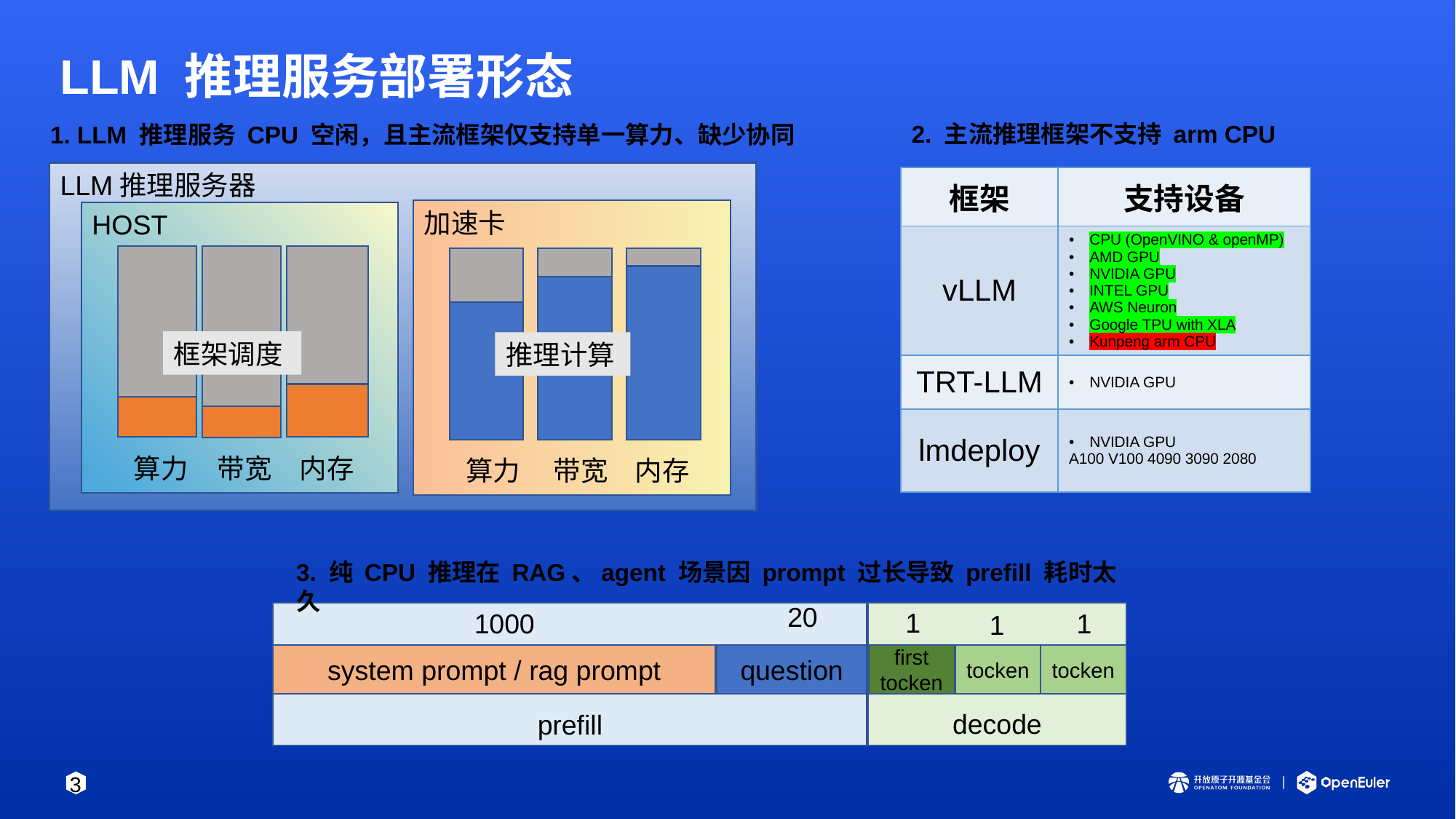

# LLM 推理服务部署形态
2. 主流推理框架不支持 arm CPU
1. LLM 推理服务 CPU 空闲，且主流框架仅支持单一算力、缺少协同
LLM推理服务器
| 框架 | 支持设备 |
| --- | --- |
| vLLM | CPU (OpenVINO & openMP) AMD GPU NVIDIA GPU INTEL GPU AWS Neuron Google TPU with XLA Kunpeng arm CPU |
| TRT-LLM | NVIDIA GPU |
| lmdeploy | NVIDIA GPU A100 V100 4090 3090 2080 |
加速卡
HOST

框架调度
推理计算

带宽
内存
算力
内存
算力
带宽
3. 纯 CPU 推理在 RAG、agent 场景因 prompt 过长导致 prefill 耗时太久
20
1
1000
1
prefill
decode
1
system prompt / rag prompt
question
first
tocken
tocken
tocken
3